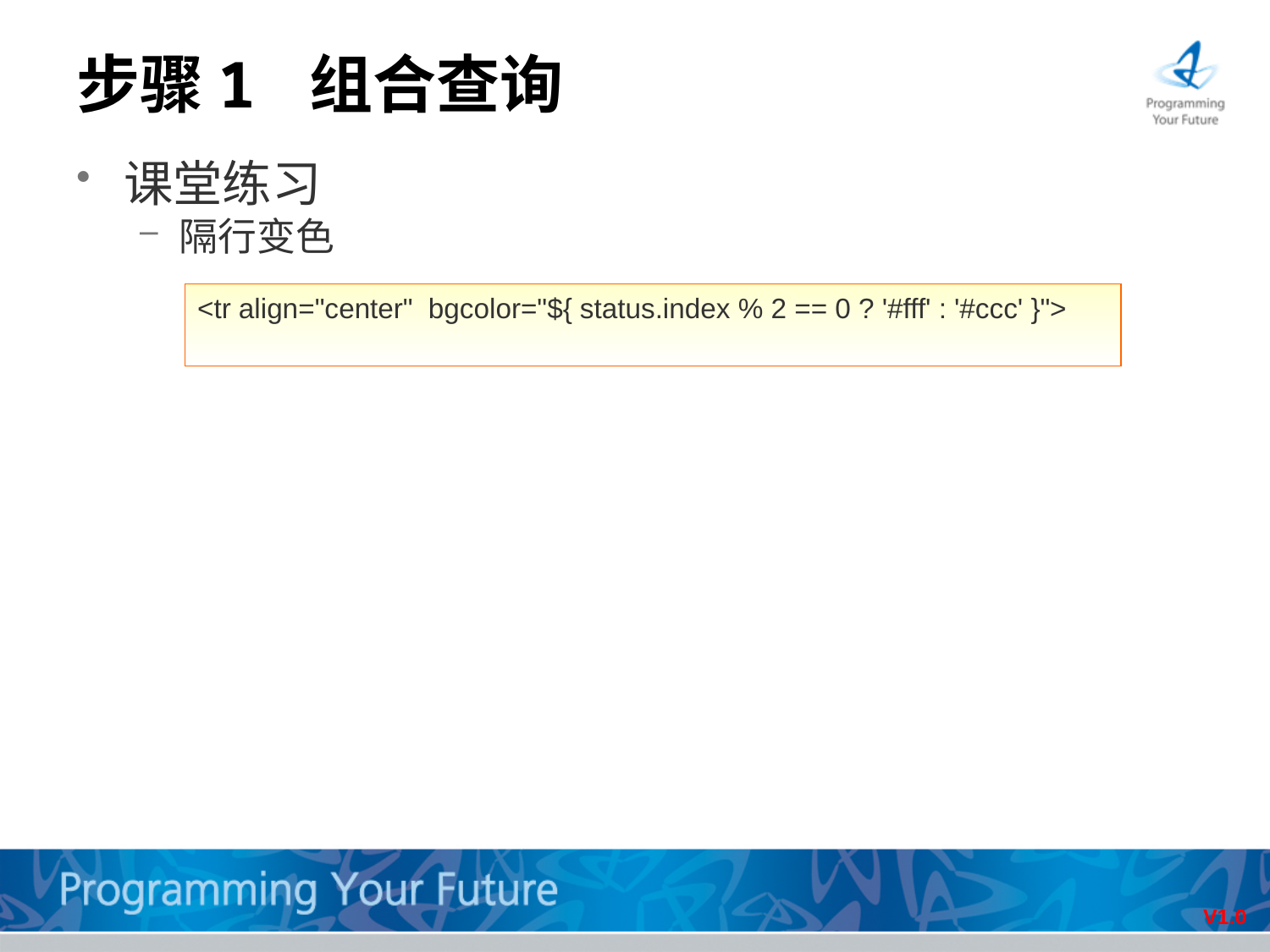

# 步骤1 组合查询
课堂练习
隔行变色
<tr align="center"  bgcolor="${ status.index % 2 == 0 ? '#fff' : '#ccc' }">